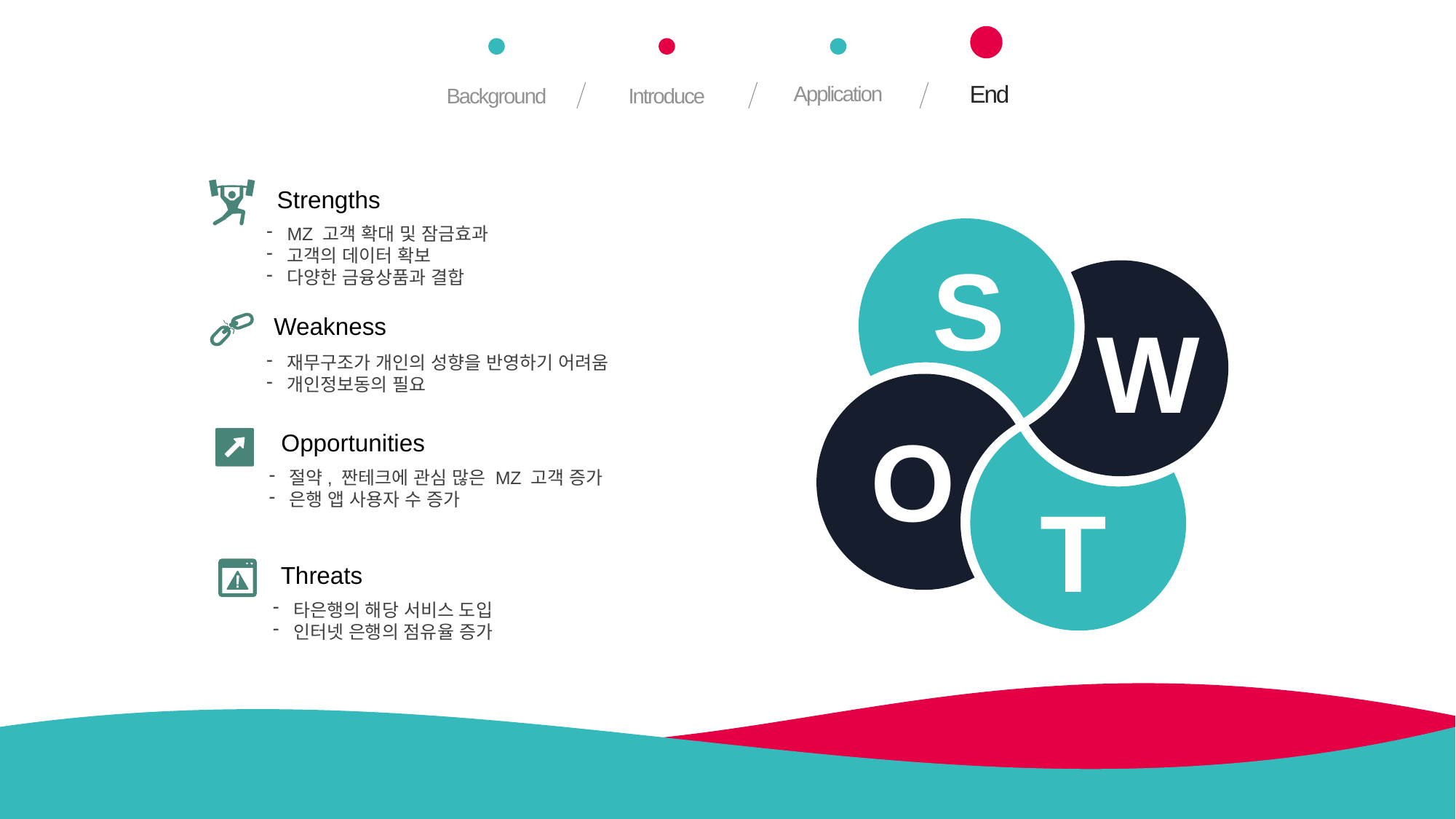

End
Application
Background
Introduce
Strengths

MZ 고객 확대 및 잠금효과
고객의 데이터 확보
다양한 금융상품과 결합
Weakness

재무구조가 개인의 성향을 반영하기 어려움
개인정보동의 필요
Opportunities

절약, 짠테크에 관심 많은 MZ 고객 증가
은행 앱 사용자 수 증가

Threats

타은행의 해당 서비스 도입
인터넷 은행의 점유율 증가

S

W

O

T